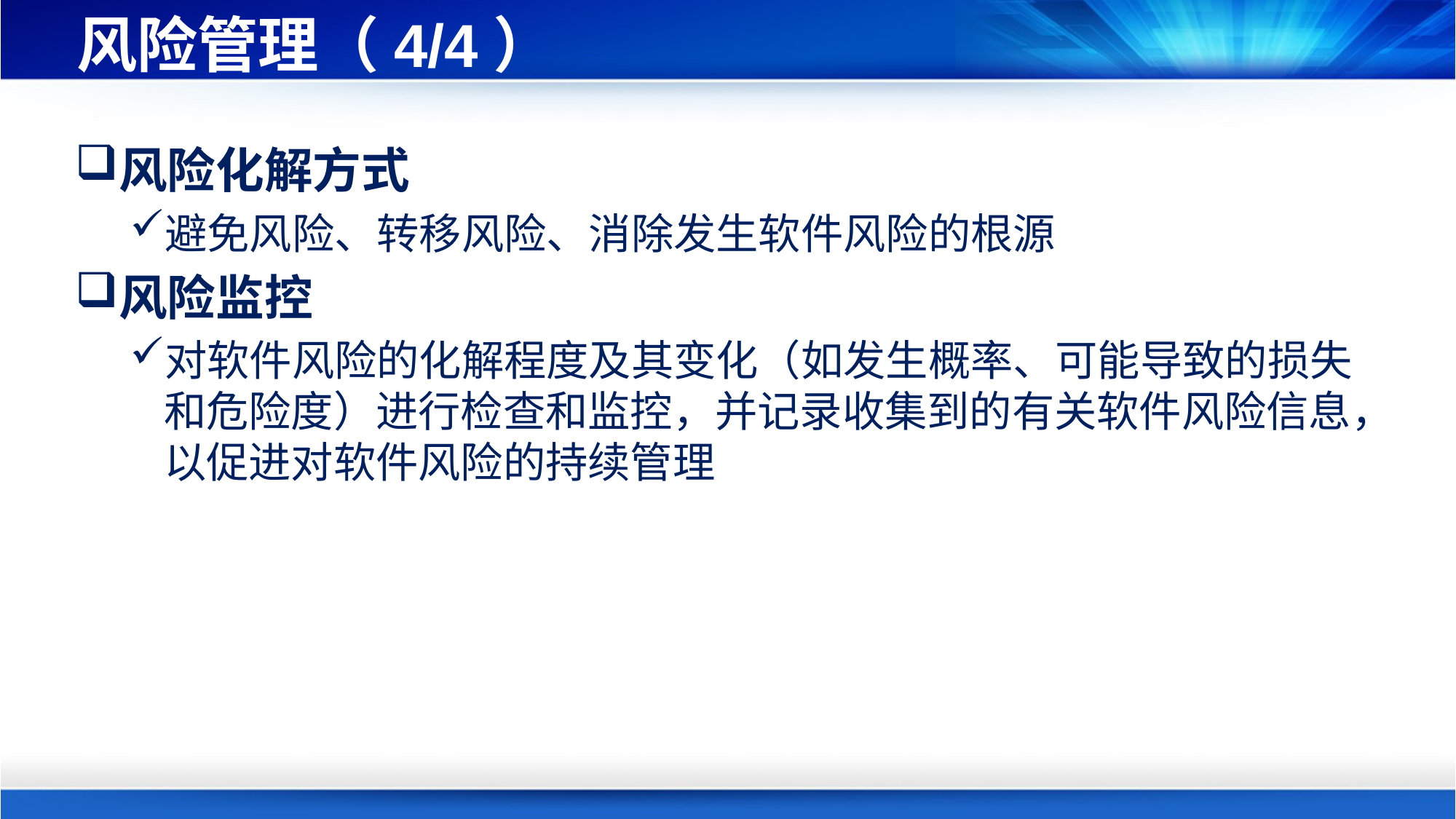

# 风险管理（4/4）
风险化解方式
避免风险、转移风险、消除发生软件风险的根源
风险监控
对软件风险的化解程度及其变化（如发生概率、可能导致的损失和危险度）进行检查和监控，并记录收集到的有关软件风险信息，以促进对软件风险的持续管理